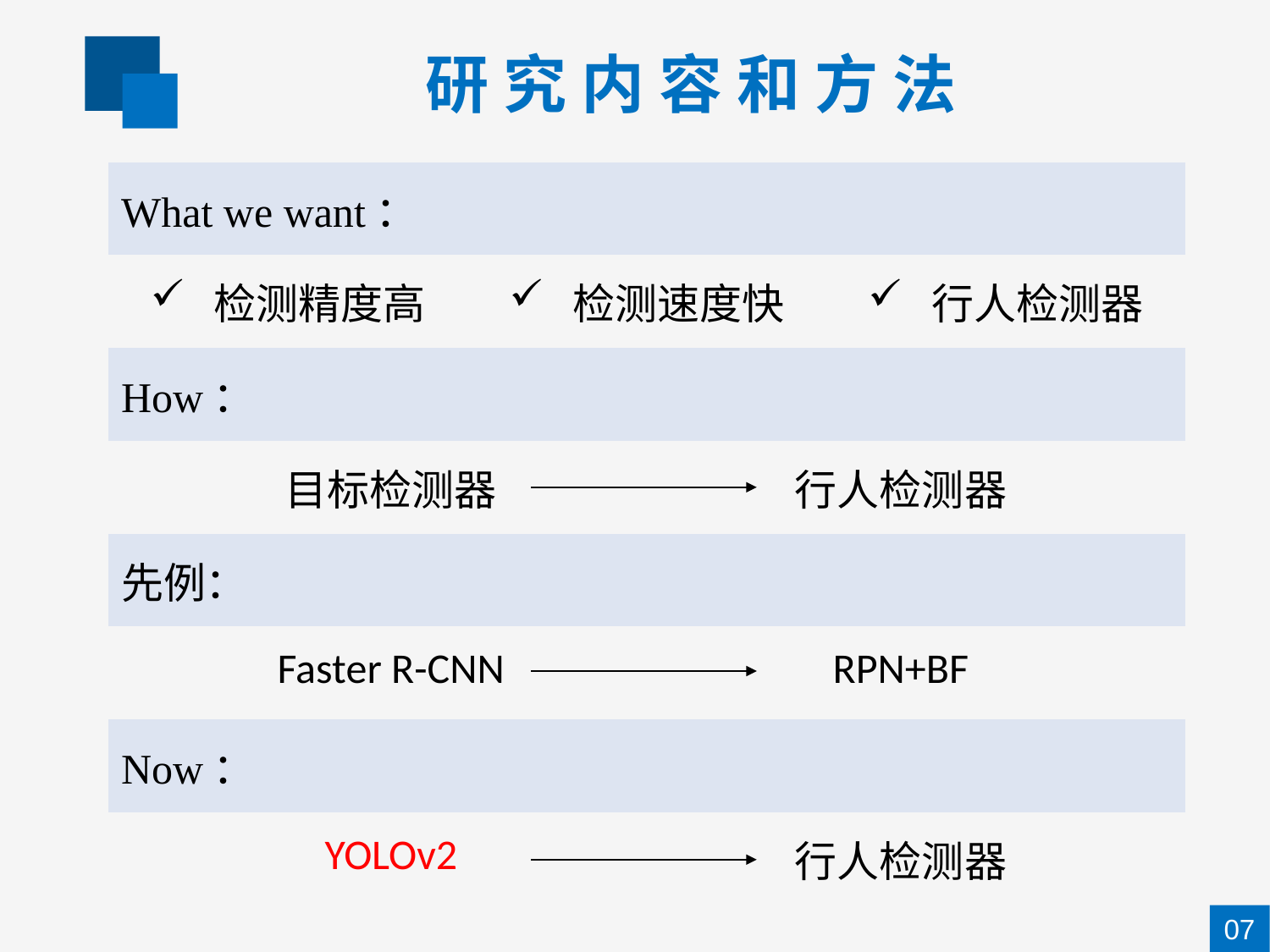

研 究 内 容 和 方 法
| What we want： |  |  |  |  |  |  |
| --- | --- | --- | --- | --- | --- | --- |
| 检测精度高 |  | 检测速度快 |  |  | 行人检测器 |  |
| How： |  |  |  |  |  |  |
|  | 目标检测器 |  |  | 行人检测器 |  |  |
| 先例： |  |  |  |  |  |  |
|  | Faster R-CNN |  |  | RPN+BF |  |  |
| Now： |  |  |  |  |  |  |
|  | YOLOv2 |  |  | 行人检测器 |  |  |

07